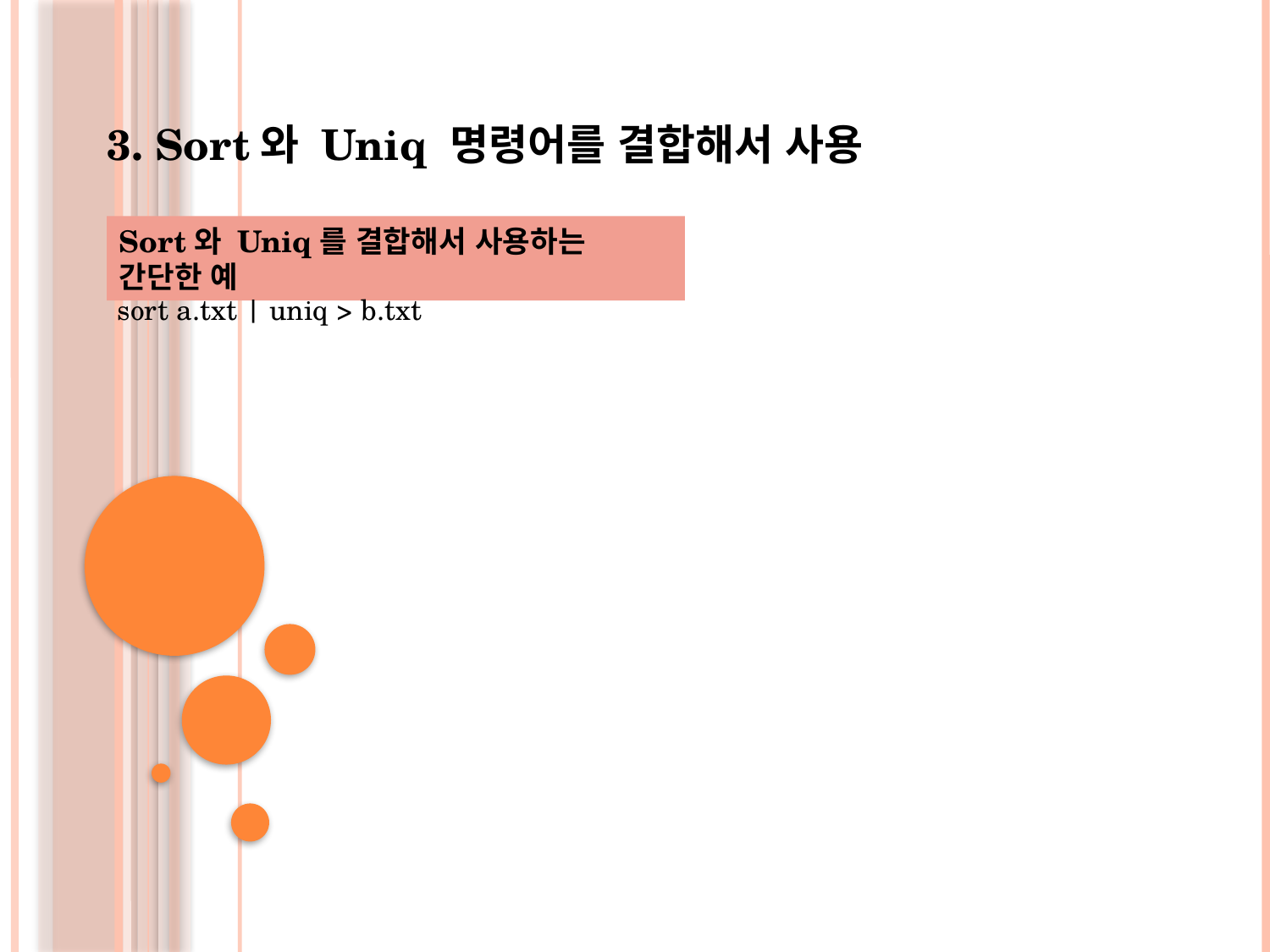

3. Sort와 Uniq 명령어를 결합해서 사용

Sort와 Uniq를 결합해서 사용하는 간단한 예
sort a.txt | uniq > b.txt